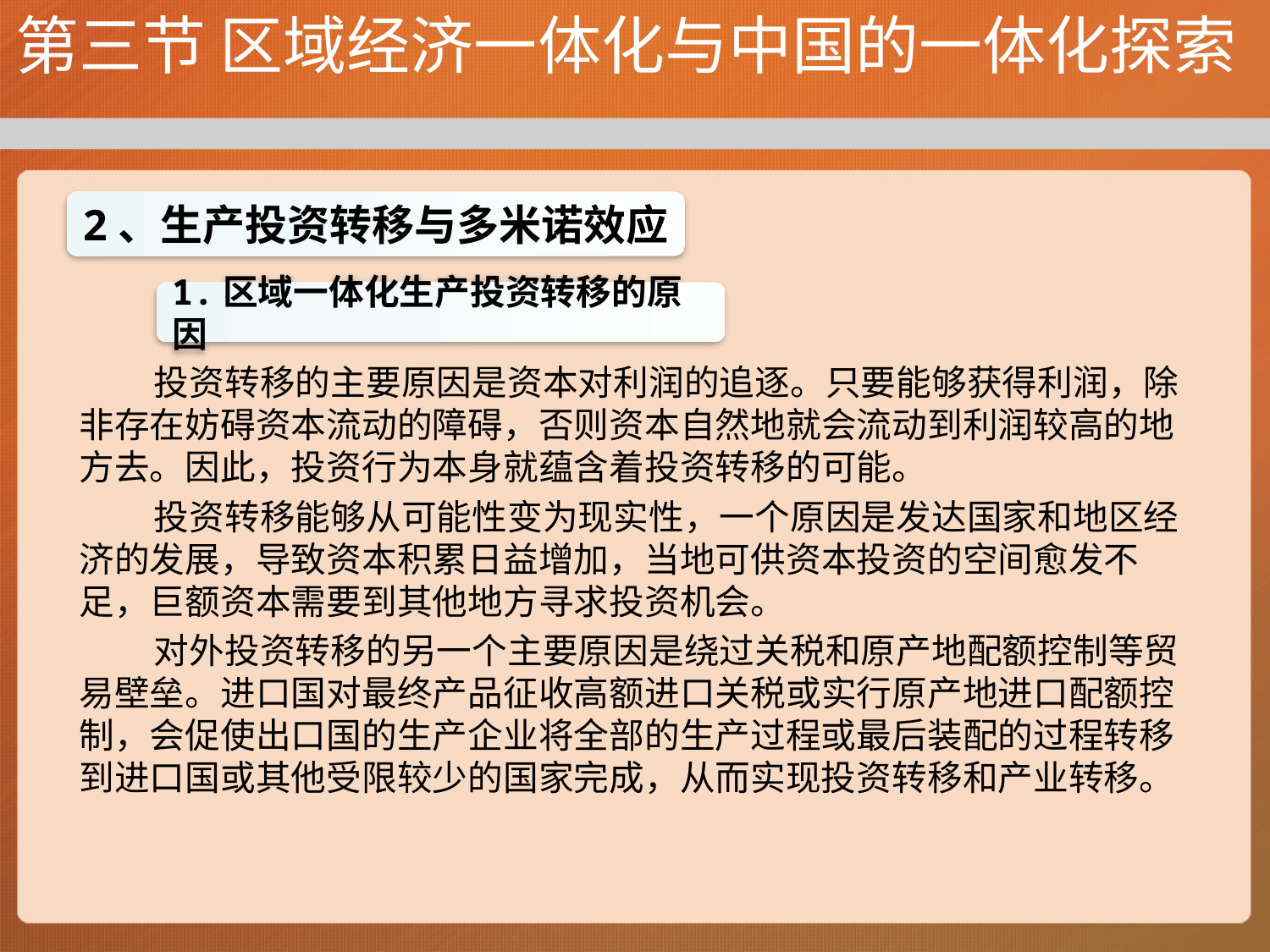

# 第三节 区域经济一体化与中国的一体化探索
2、生产投资转移与多米诺效应

投资转移的主要原因是资本对利润的追逐。只要能够获得利润，除非存在妨碍资本流动的障碍，否则资本自然地就会流动到利润较高的地方去。因此，投资行为本身就蕴含着投资转移的可能。
投资转移能够从可能性变为现实性，一个原因是发达国家和地区经济的发展，导致资本积累日益增加，当地可供资本投资的空间愈发不足，巨额资本需要到其他地方寻求投资机会。
对外投资转移的另一个主要原因是绕过关税和原产地配额控制等贸易壁垒。进口国对最终产品征收高额进口关税或实行原产地进口配额控制，会促使出口国的生产企业将全部的生产过程或最后装配的过程转移到进口国或其他受限较少的国家完成，从而实现投资转移和产业转移。
1.区域一体化生产投资转移的原因